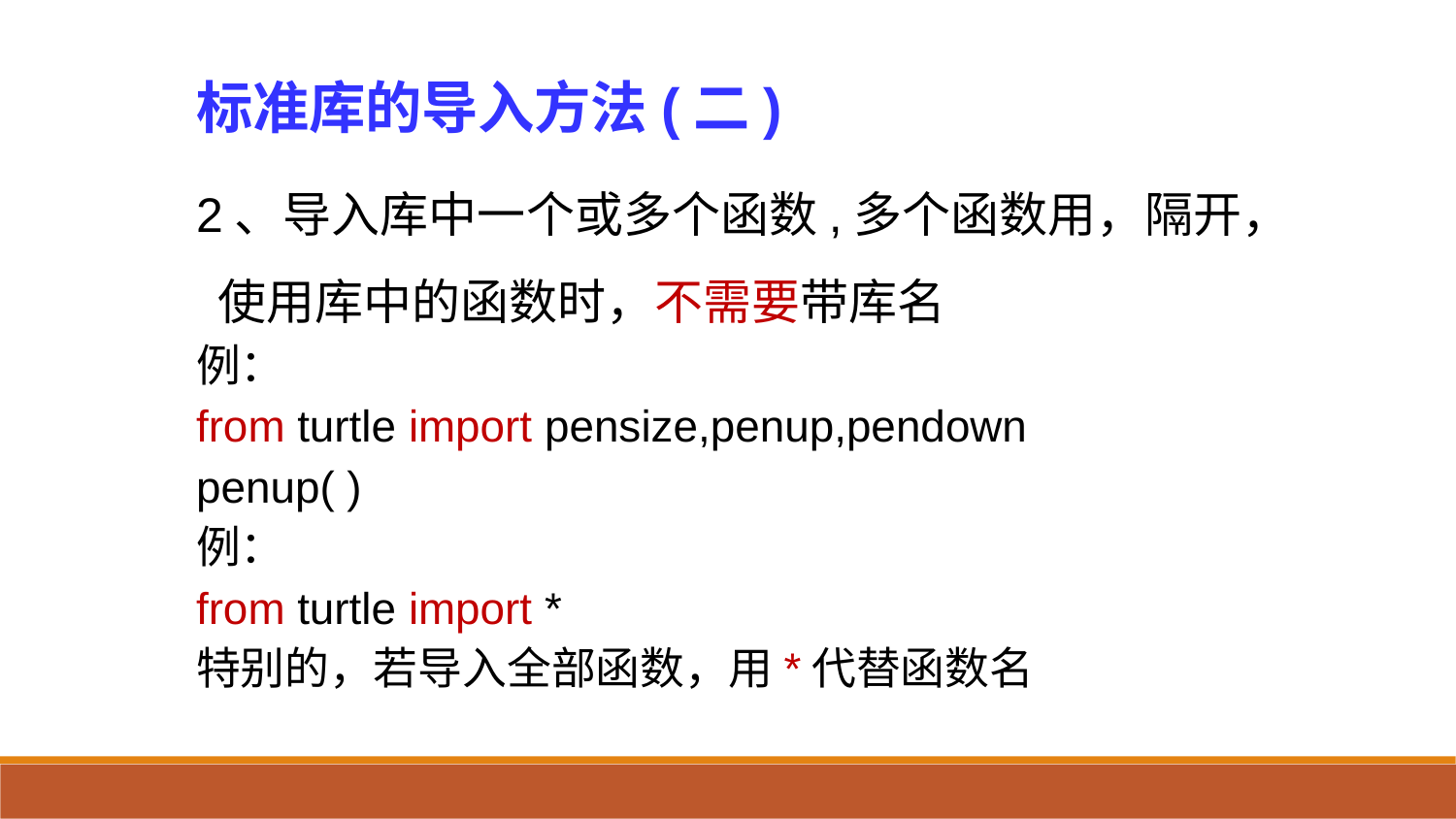

标准库的导入方法(二)
2、导入库中一个或多个函数,多个函数用，隔开，  使用库中的函数时，不需要带库名
例：
from turtle import pensize,penup,pendown
penup( )
例：
from turtle import *
特别的，若导入全部函数，用*代替函数名